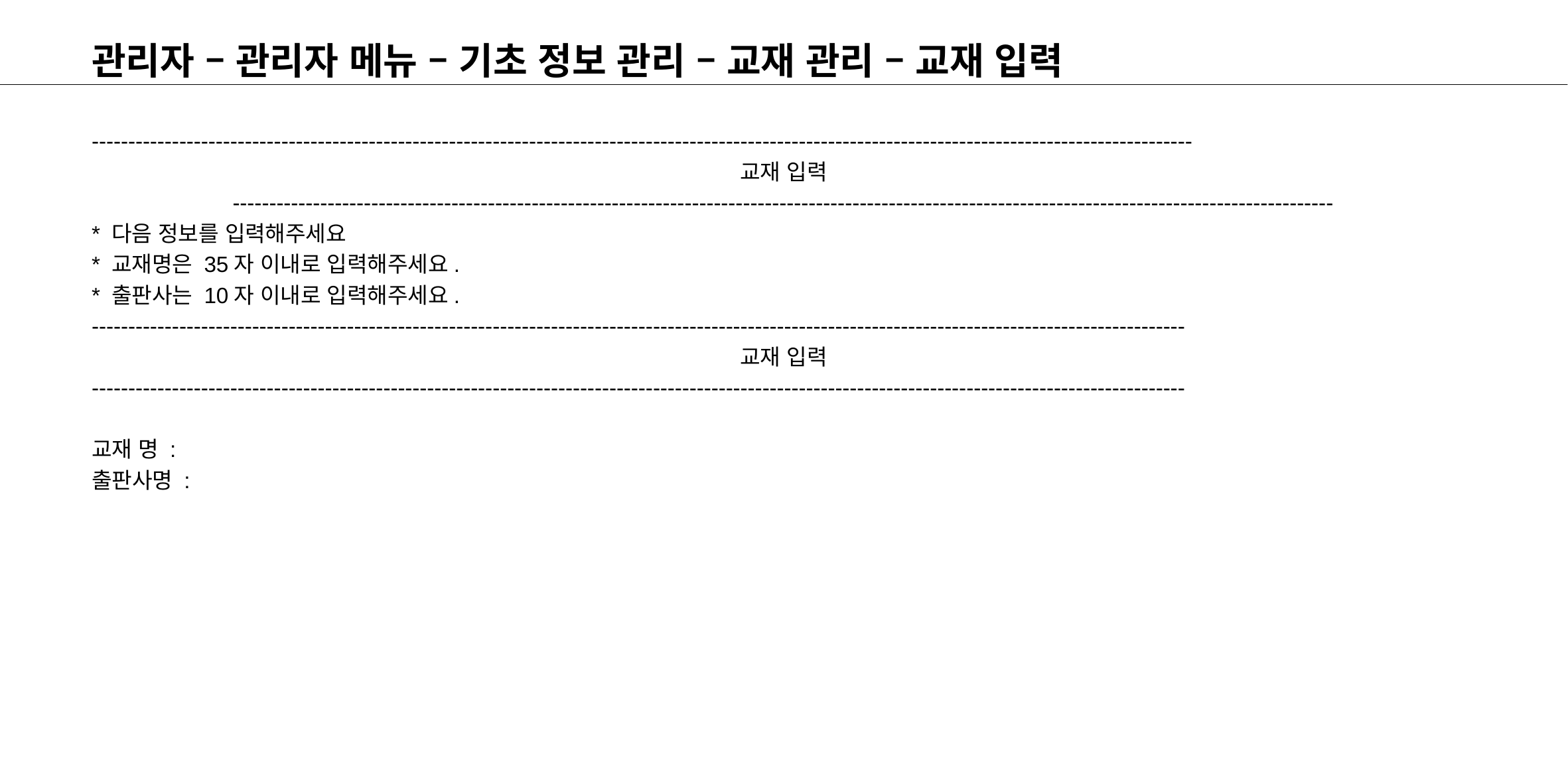

# 관리자 – 관리자 메뉴 – 기초 정보 관리 – 교재 관리 – 교재 입력
-------------------------------------------------------------------------------------------------------------------------------------------------------
교재 입력
-------------------------------------------------------------------------------------------------------------------------------------------------------
* 다음 정보를 입력해주세요
* 교재명은 35자 이내로 입력해주세요.
* 출판사는 10자 이내로 입력해주세요.
------------------------------------------------------------------------------------------------------------------------------------------------------
교재 입력
------------------------------------------------------------------------------------------------------------------------------------------------------

교재 명 :
출판사명 :